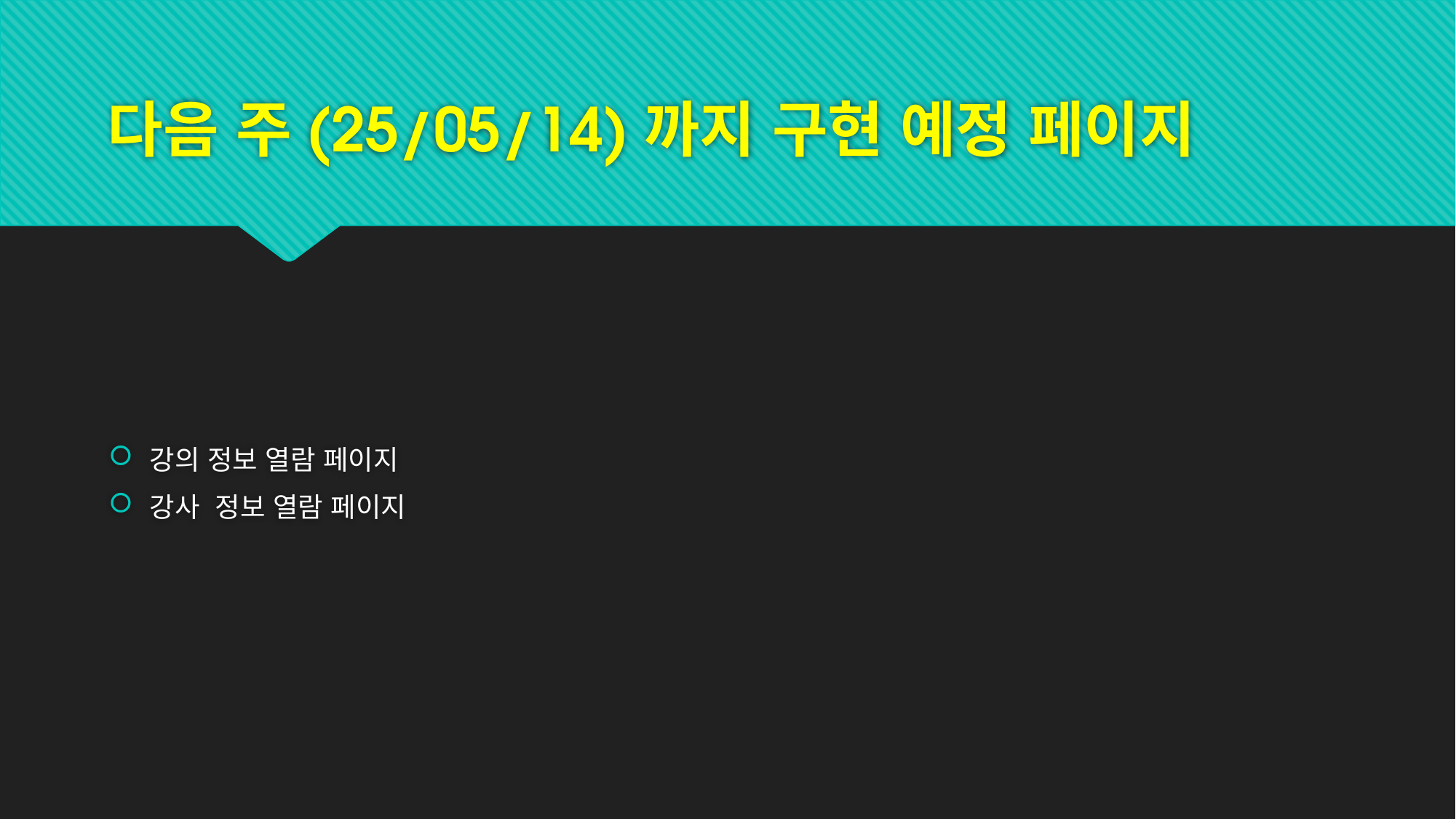

# 다음 주(25/05/14)까지 구현 예정 페이지
강의 정보 열람 페이지
강사  정보 열람 페이지